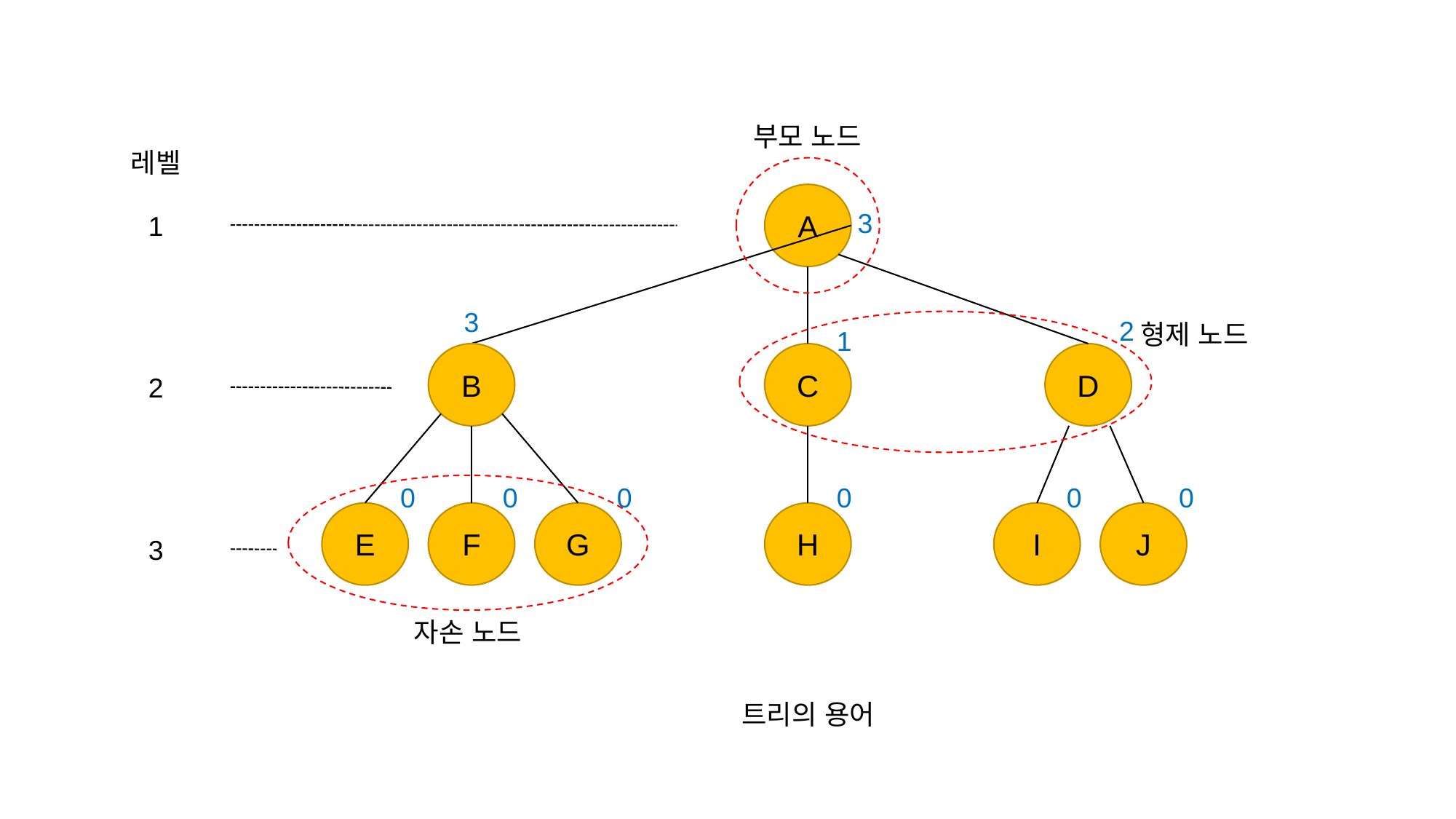

부모 노드
레벨

A
B
E
F
G
C
D
I
J
H
3
1
3
2

형제 노드
1
2
0
0
0
0
0
0

3
자손 노드
트리의 용어